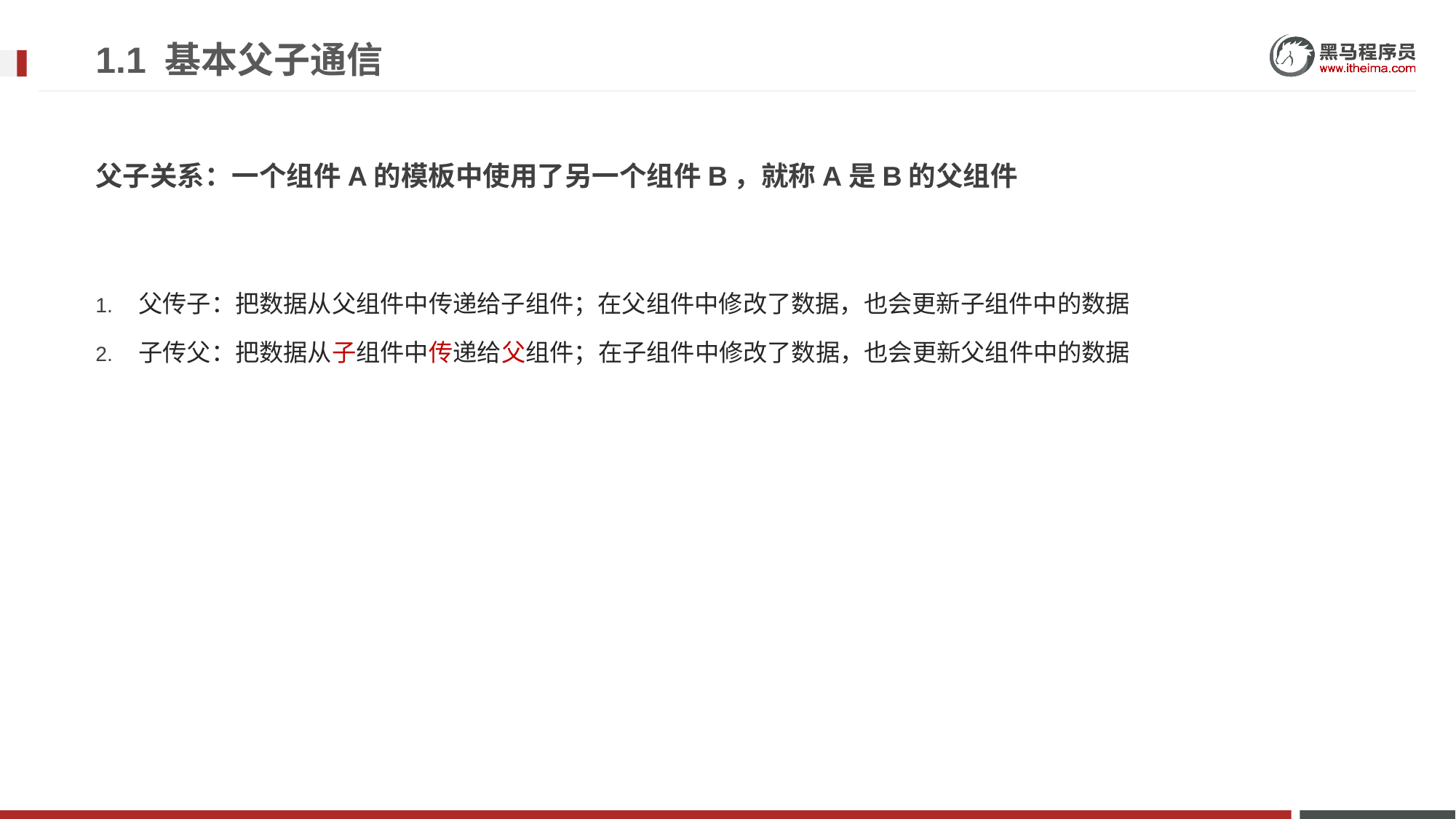

# 1.1 基本父子通信
父子关系：一个组件A的模板中使用了另一个组件B，就称A是B的父组件
父传子：把数据从父组件中传递给子组件；在父组件中修改了数据，也会更新子组件中的数据
子传父：把数据从子组件中传递给父组件；在子组件中修改了数据，也会更新父组件中的数据